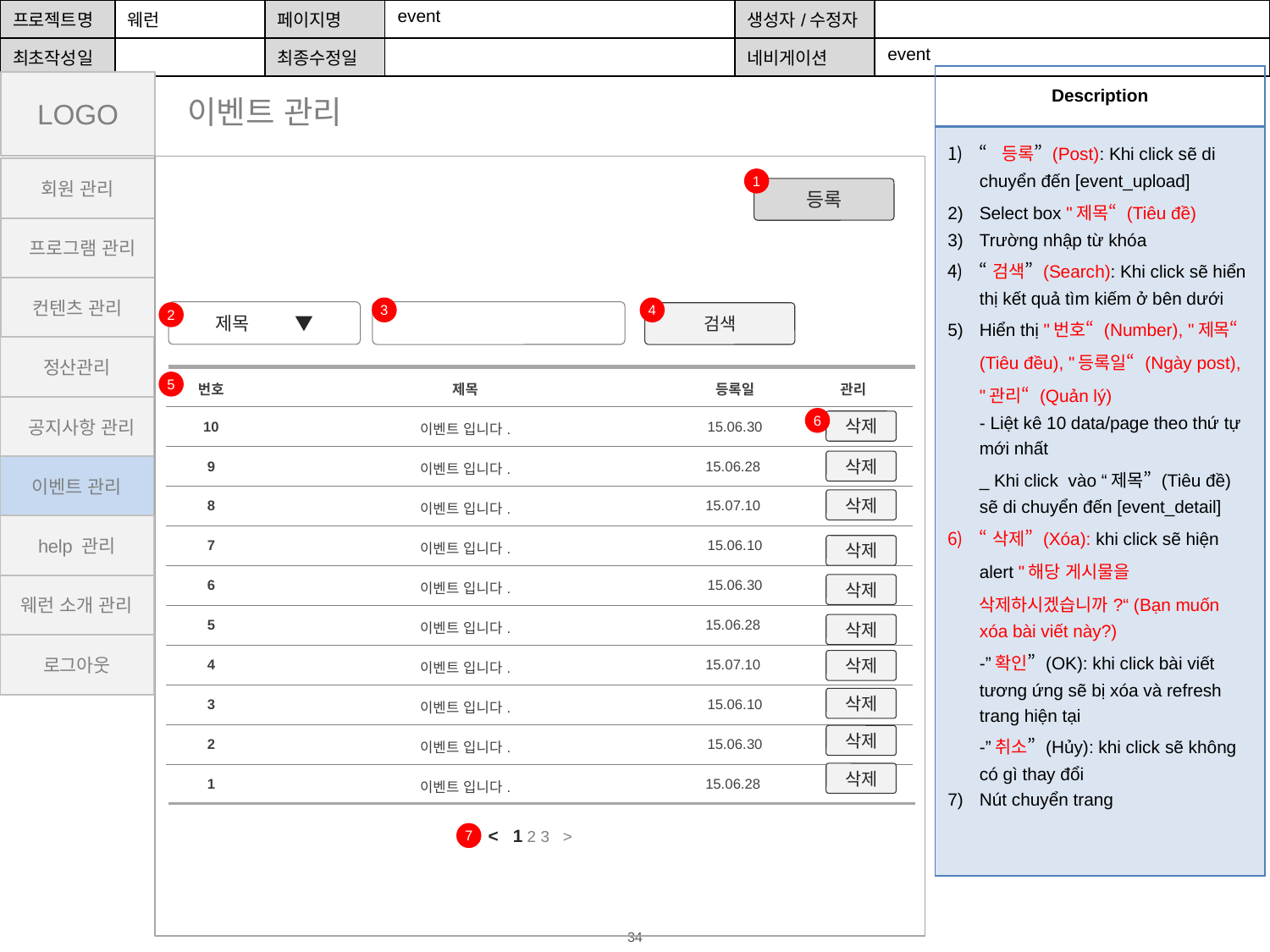

| 프로젝트명 | 웨런 | 페이지명 | event | 생성자/수정자 |  |
| --- | --- | --- | --- | --- | --- |
| 최초작성일 |  | 최종수정일 |  | 네비게이션 | event |
| Description |
| --- |
| “등록” (Post): Khi click sẽ di chuyển đến [event\_upload] Select box "제목“ (Tiêu đề) Trường nhập từ khóa “검색” (Search): Khi click sẽ hiển thị kết quả tìm kiếm ở bên dưới Hiển thị "번호“ (Number), "제목“ (Tiêu đều), "등록일“ (Ngày post), "관리“ (Quản lý) - Liệt kê 10 data/page theo thứ tự mới nhất \_ Khi click vào “제목” (Tiêu đề) sẽ di chuyển đến [event\_detail] “삭제” (Xóa): khi click sẽ hiện alert "해당 게시물을 삭제하시겠습니까?“ (Bạn muốn xóa bài viết này?) -”확인” (OK): khi click bài viết tương ứng sẽ bị xóa và refresh trang hiện tại -”취소” (Hủy): khi click sẽ không có gì thay đổi Nút chuyển trang |
LOGO
이벤트 관리

회원 관리
1
등록
 프로그램 관리
컨텐츠 관리
3
4
제목         ▼

2
검색
정산관리
| 번호 |  | 제목 |  | 등록일 | 관리 |
| --- | --- | --- | --- | --- | --- |
| 10 |  | 이벤트 입니다. |  | 15.06.30 |  |
| 9 |  | 이벤트 입니다. |  | 15.06.28 |  |
| 8 |  | 이벤트 입니다. |  | 15.07.10 |  |
| 7 |  | 이벤트 입니다. |  | 15.06.10 |  |
| 6 |  | 이벤트 입니다. |  | 15.06.30 |  |
| 5 |  | 이벤트 입니다. |  | 15.06.28 |  |
| 4 |  | 이벤트 입니다. |  | 15.07.10 |  |
| 3 |  | 이벤트 입니다. |  | 15.06.10 |  |
| 2 |  | 이벤트 입니다. |  | 15.06.30 |  |
| 1 |  | 이벤트 입니다. |  | 15.06.28 |  |
5
로그아웃
 공지사항 관리
6
삭제
6
삭제
어워드 관리
이벤트 관리
8
삭제
help 관리
삭제
삭제
웨런 소개 관리
삭제
로그아웃
삭제
삭제
삭제
삭제
<   1 2 3   >
7